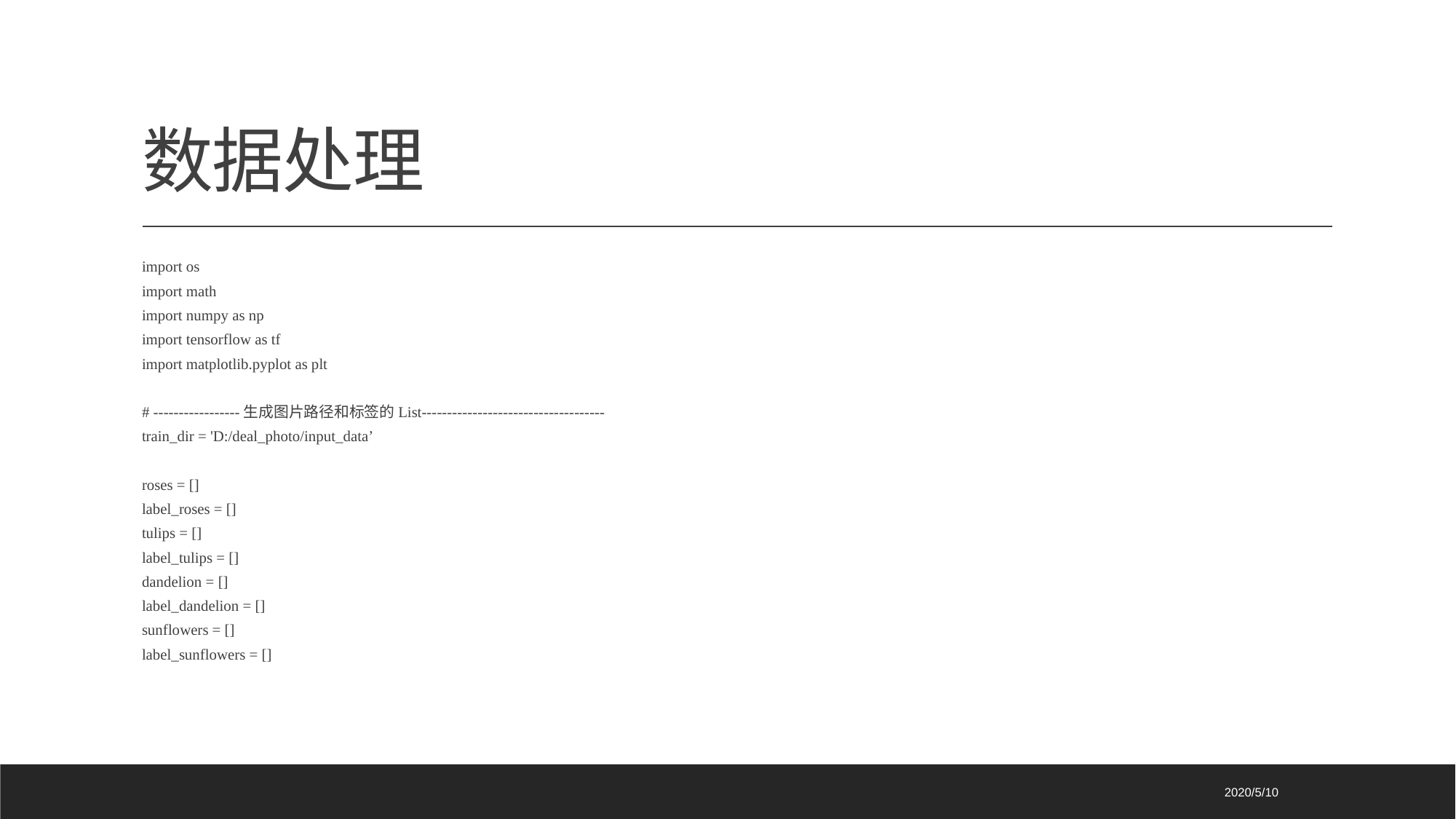

# 数据处理
import os
import math
import numpy as np
import tensorflow as tf
import matplotlib.pyplot as plt

# -----------------生成图片路径和标签的List------------------------------------
train_dir = 'D:/deal_photo/input_data’

roses = []
label_roses = []
tulips = []
label_tulips = []
dandelion = []
label_dandelion = []
sunflowers = []
label_sunflowers = []
2020/5/10